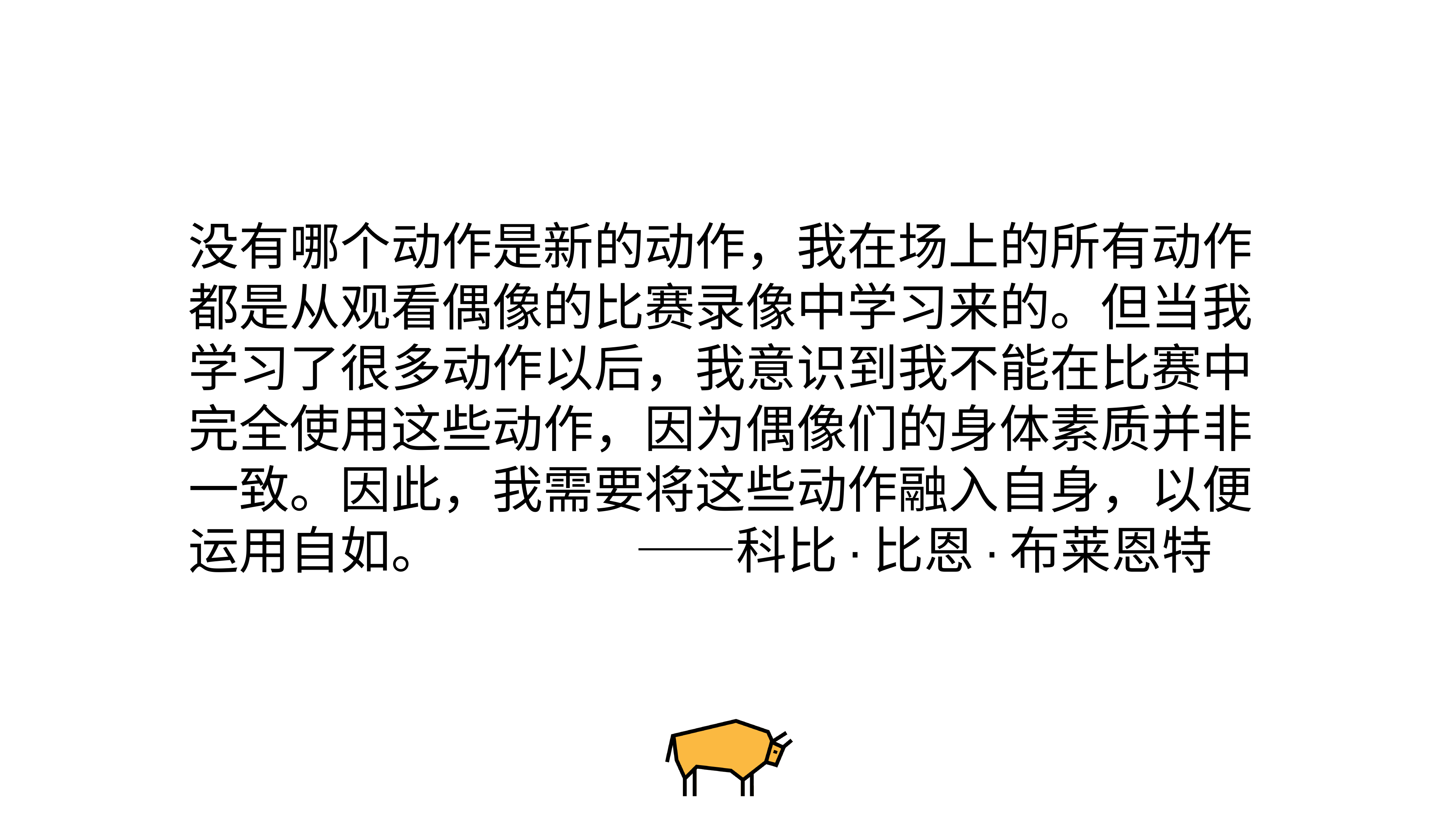

# 没有哪个动作是新的动作，我在场上的所有动作都是从观看偶像的比赛录像中学习来的。但当我学习了很多动作以后，我意识到我不能在比赛中完全使用这些动作，因为偶像们的身体素质并非一致。因此，我需要将这些动作融入自身，以便运用自如。                 ——科比·比恩·布莱恩特